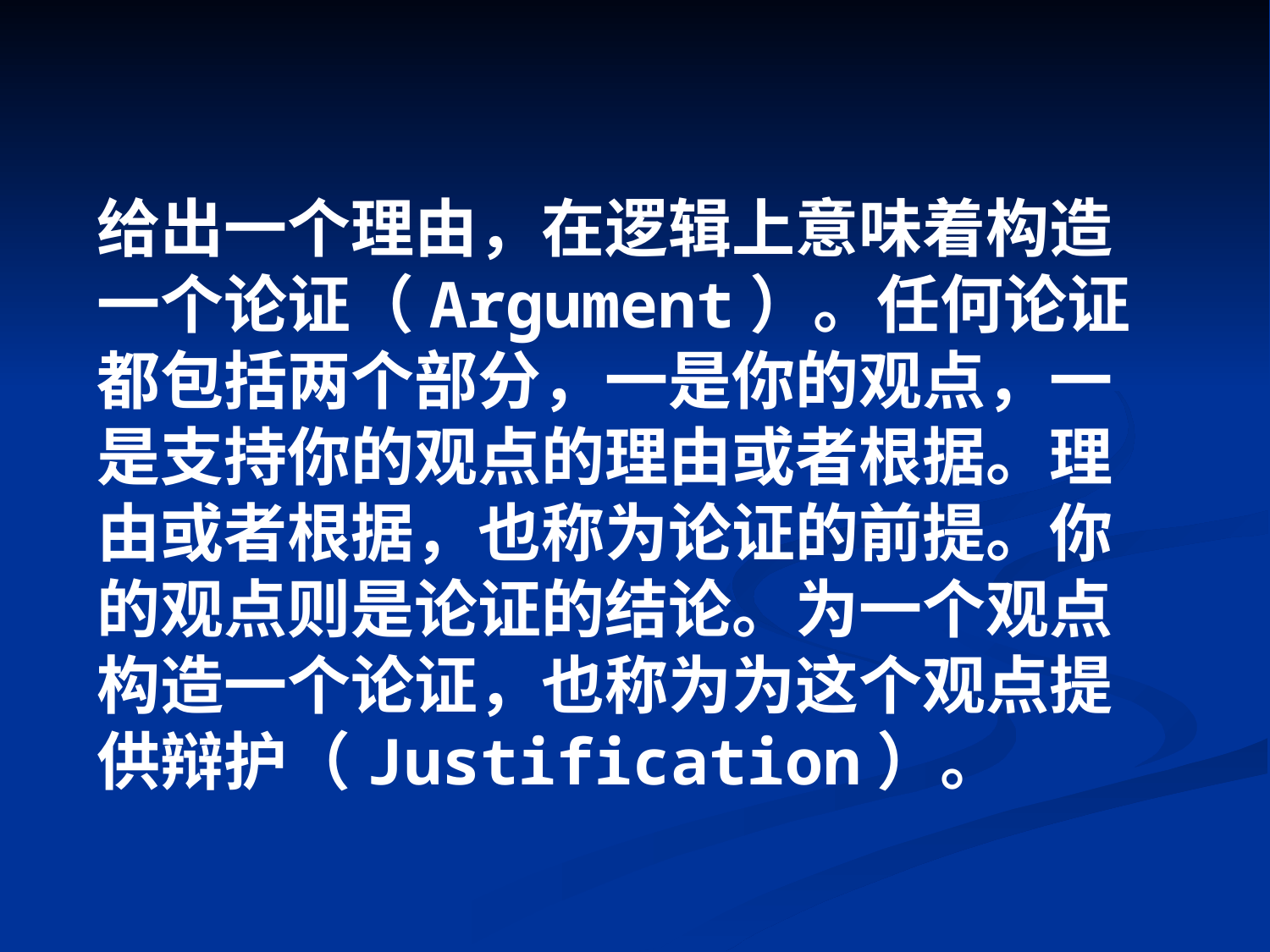

给出一个理由，在逻辑上意味着构造一个论证（Argument）。任何论证都包括两个部分，一是你的观点，一是支持你的观点的理由或者根据。理由或者根据，也称为论证的前提。你的观点则是论证的结论。为一个观点构造一个论证，也称为为这个观点提供辩护（Justification）。